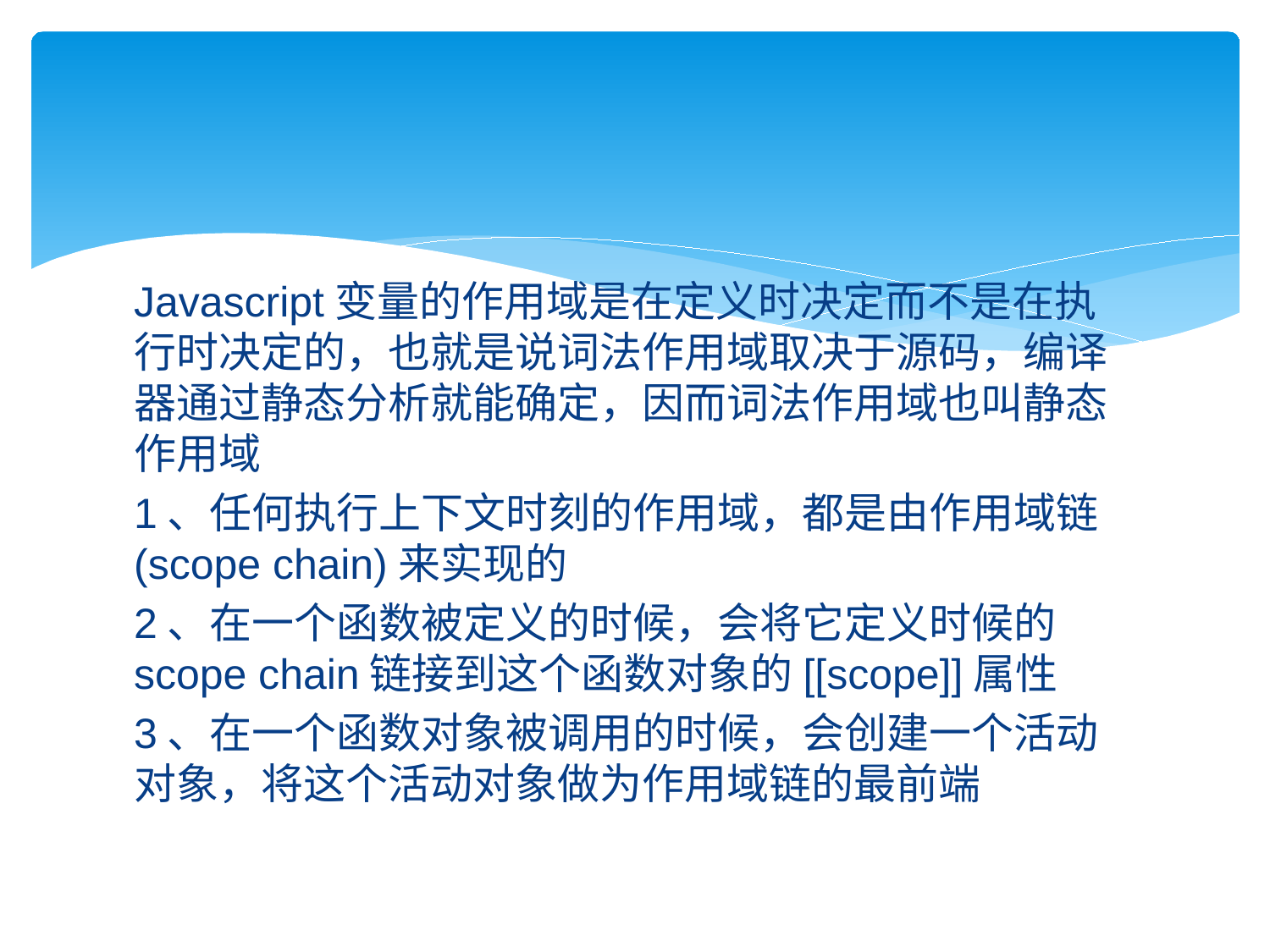

#
Javascript变量的作用域是在定义时决定而不是在执行时决定的，也就是说词法作用域取决于源码，编译器通过静态分析就能确定，因而词法作用域也叫静态作用域
1、任何执行上下文时刻的作用域，都是由作用域链(scope chain)来实现的
2、在一个函数被定义的时候，会将它定义时候的scope chain链接到这个函数对象的[[scope]]属性
3、在一个函数对象被调用的时候，会创建一个活动对象，将这个活动对象做为作用域链的最前端